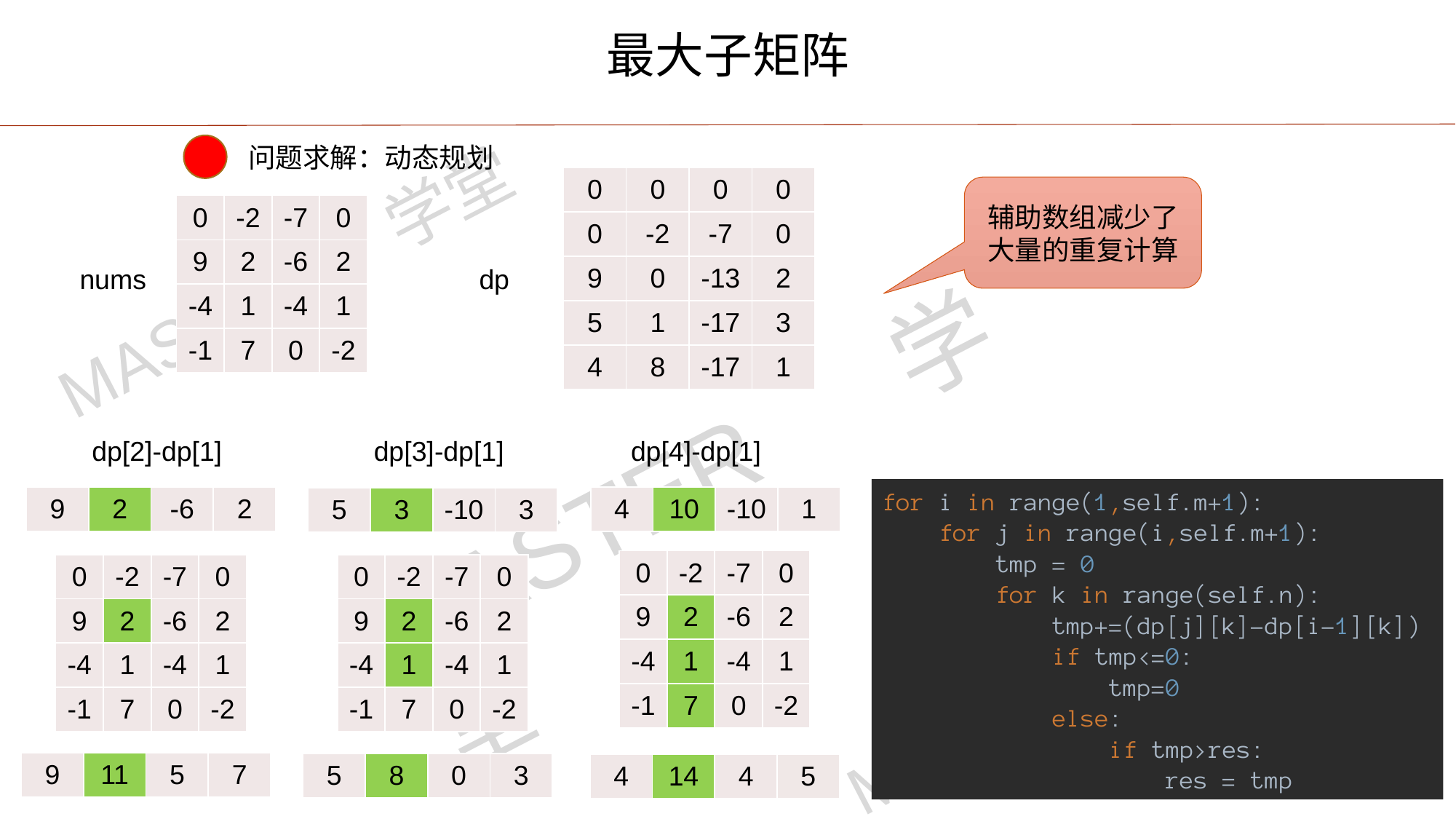

最大子矩阵
问题求解：动态规划

| 0 | 0 | 0 | 0 |
| --- | --- | --- | --- |
| 0 | -2 | -7 | 0 |
| 9 | 0 | -13 | 2 |
| 5 | 1 | -17 | 3 |
| 4 | 8 | -17 | 1 |
辅助数组减少了大量的重复计算
| 0 | -2 | -7 | 0 |
| --- | --- | --- | --- |
| 9 | 2 | -6 | 2 |
| -4 | 1 | -4 | 1 |
| -1 | 7 | 0 | -2 |
nums
dp
dp[2]-dp[1]
dp[4]-dp[1]
dp[3]-dp[1]
for i in range(1,self.m+1):
    for j in range(i,self.m+1):
        tmp = 0
        for k in range(self.n):
            tmp+=(dp[j][k]-dp[i-1][k])
            if tmp<=0:
                tmp=0
            else:
                if tmp>res:
                    res = tmp
| 9 | 2 | -6 | 2 |
| --- | --- | --- | --- |
| 4 | 10 | -10 | 1 |
| --- | --- | --- | --- |
| 5 | 3 | -10 | 3 |
| --- | --- | --- | --- |
| 0 | -2 | -7 | 0 |
| --- | --- | --- | --- |
| 9 | 2 | -6 | 2 |
| -4 | 1 | -4 | 1 |
| -1 | 7 | 0 | -2 |
| 0 | -2 | -7 | 0 |
| --- | --- | --- | --- |
| 9 | 2 | -6 | 2 |
| -4 | 1 | -4 | 1 |
| -1 | 7 | 0 | -2 |
| 0 | -2 | -7 | 0 |
| --- | --- | --- | --- |
| 9 | 2 | -6 | 2 |
| -4 | 1 | -4 | 1 |
| -1 | 7 | 0 | -2 |
| 9 | 11 | 5 | 7 |
| --- | --- | --- | --- |
| 5 | 8 | 0 | 3 |
| --- | --- | --- | --- |
| 4 | 14 | 4 | 5 |
| --- | --- | --- | --- |